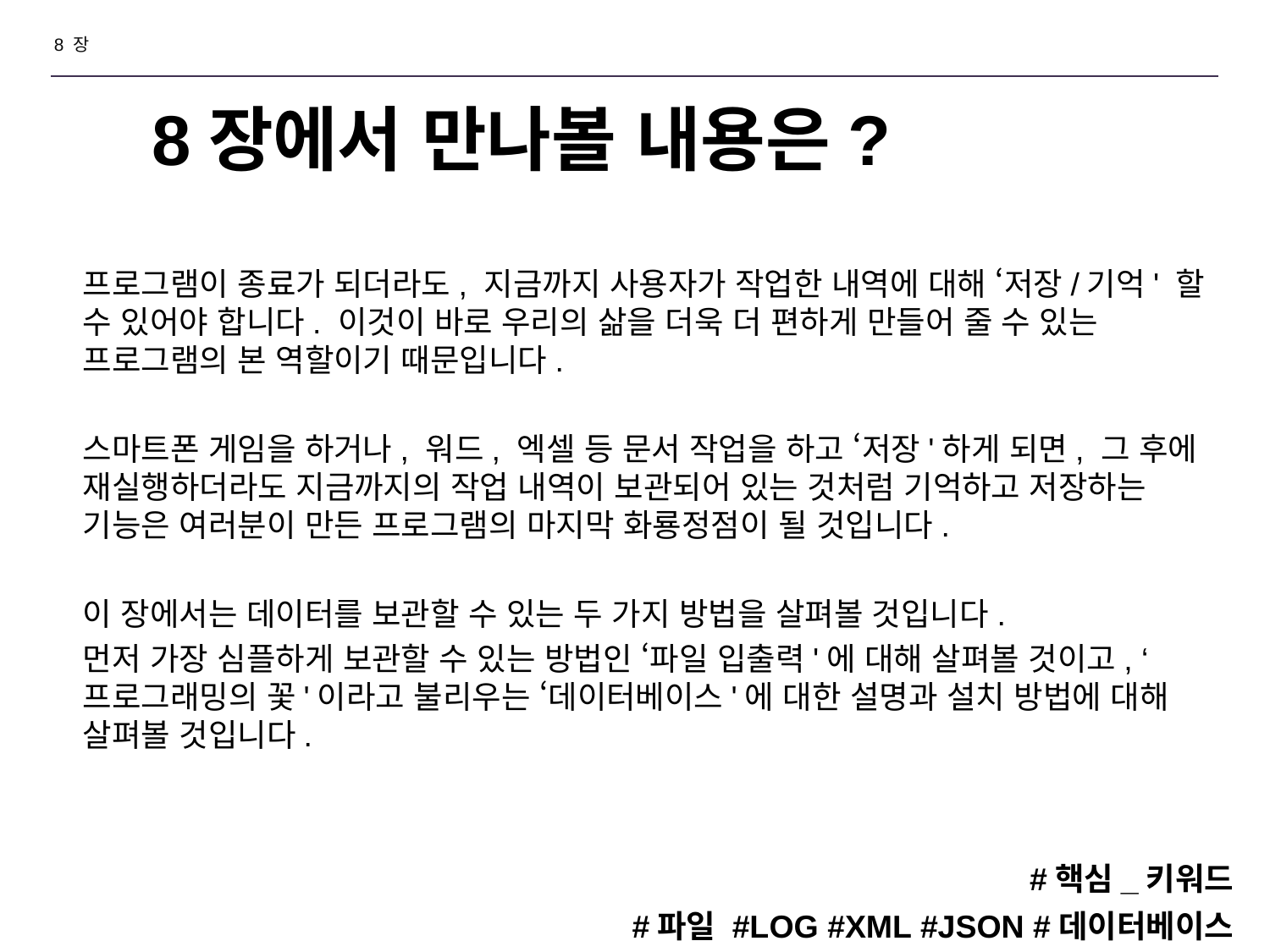

8 장
# 8장에서 만나볼 내용은?
프로그램이 종료가 되더라도, 지금까지 사용자가 작업한 내역에 대해 ‘저장/기억' 할 수 있어야 합니다. 이것이 바로 우리의 삶을 더욱 더 편하게 만들어 줄 수 있는 프로그램의 본 역할이기 때문입니다.

스마트폰 게임을 하거나, 워드, 엑셀 등 문서 작업을 하고 ‘저장'하게 되면, 그 후에 재실행하더라도 지금까지의 작업 내역이 보관되어 있는 것처럼 기억하고 저장하는 기능은 여러분이 만든 프로그램의 마지막 화룡정점이 될 것입니다.

이 장에서는 데이터를 보관할 수 있는 두 가지 방법을 살펴볼 것입니다.
먼저 가장 심플하게 보관할 수 있는 방법인 ‘파일 입출력'에 대해 살펴볼 것이고, ‘프로그래밍의 꽃'이라고 불리우는 ‘데이터베이스'에 대한 설명과 설치 방법에 대해 살펴볼 것입니다.

#핵심_키워드
#파일 #LOG #XML #JSON #데이터베이스